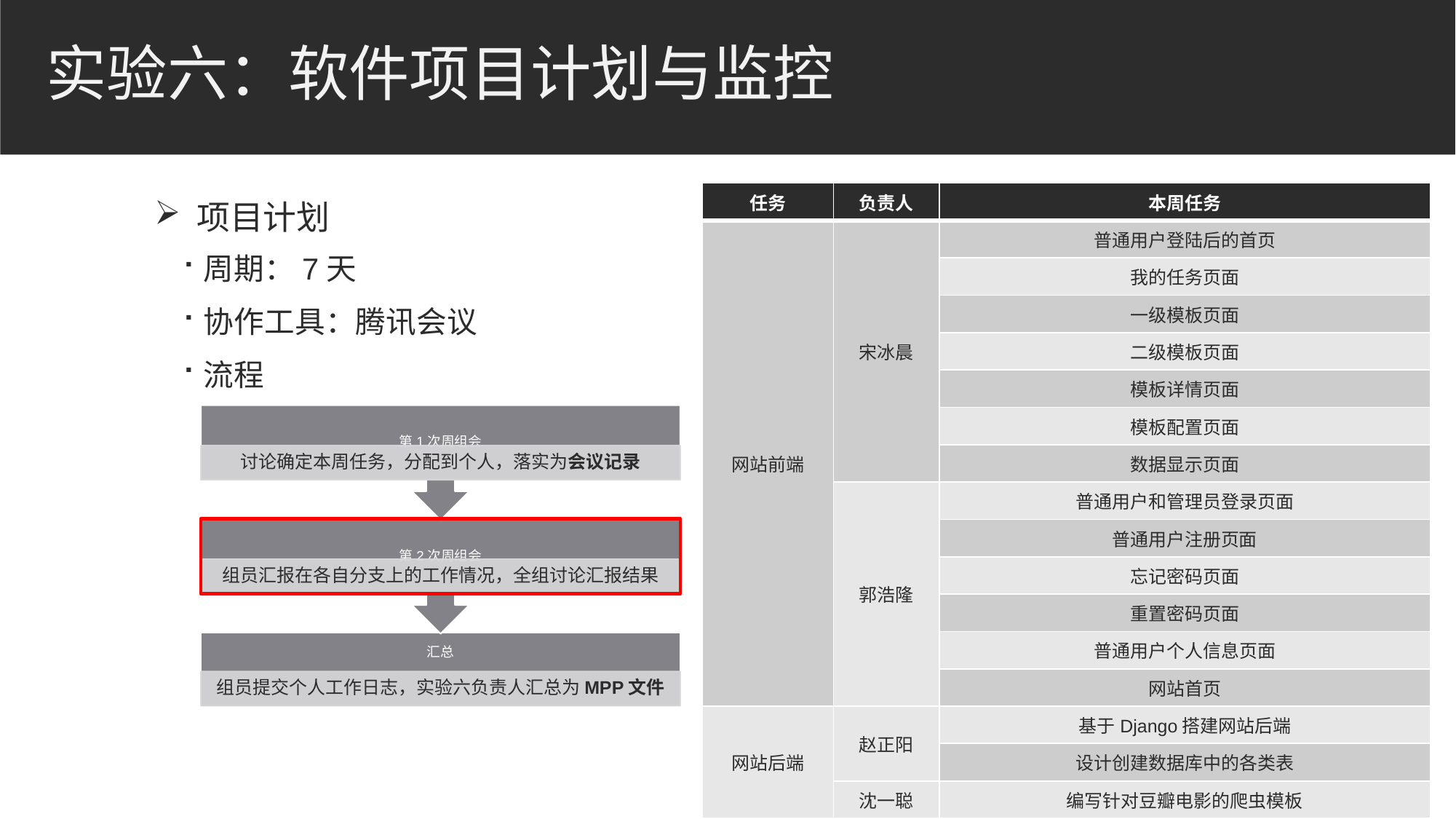

# 实验六：软件项目计划与监控
 项目计划
周期：7天
协作工具：腾讯会议
流程
| 任务 | 负责人 | 本周任务 |
| --- | --- | --- |
| 网站前端 | 宋冰晨 | 普通用户登陆后的首页 |
|  |  | 我的任务页面 |
|  |  | 一级模板页面 |
|  |  | 二级模板页面 |
|  |  | 模板详情页面 |
|  |  | 模板配置页面 |
|  |  | 数据显示页面 |
|  | 郭浩隆 | 普通用户和管理员登录页面 |
|  |  | 普通用户注册页面 |
|  |  | 忘记密码页面 |
|  |  | 重置密码页面 |
|  |  | 普通用户个人信息页面 |
|  |  | 网站首页 |
| 网站后端 | 赵正阳 | 基于Django搭建网站后端 |
|  |  | 设计创建数据库中的各类表 |
|  | 沈一聪 | 编写针对豆瓣电影的爬虫模板 |
| 分布式部署 | 沈一聪 | 部署豆瓣电影爬虫任务至服务器 |
|  | 梁远志 | 基于Scrapyd开发调度器 |
汇总
组员提交个人工作日志，实验六负责人汇总为MPP文件
第2次周组会
组员汇报在各自分支上的工作情况，全组讨论汇报结果
第1次周组会
讨论确定本周任务，分配到个人，落实为会议记录